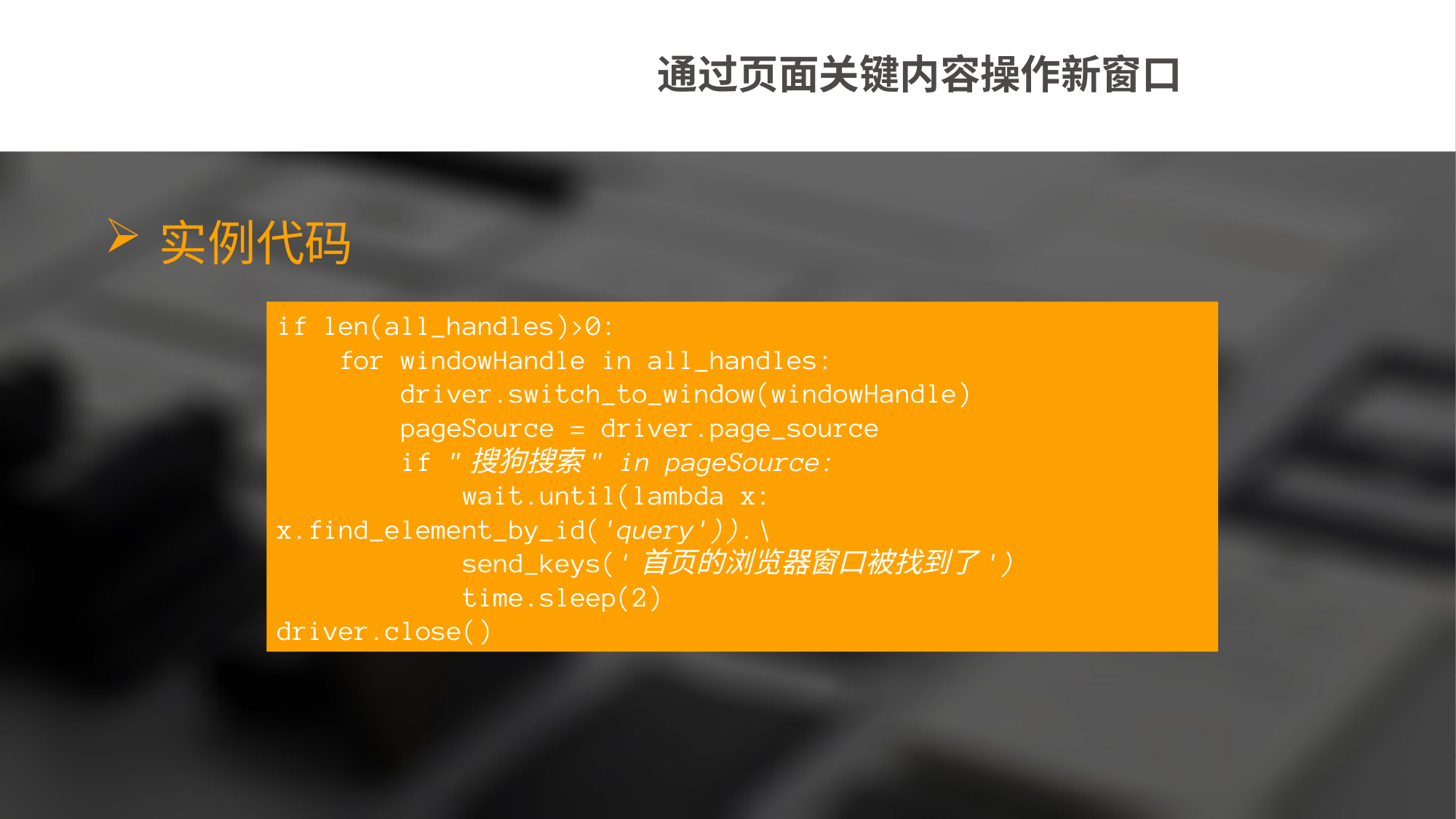

通过页面关键内容操作新窗口
实例代码
if len(all_handles)>0:
    for windowHandle in all_handles:
        driver.switch_to_window(windowHandle)
        pageSource = driver.page_source
        if "搜狗搜索" in pageSource:
            wait.until(lambda x: x.find_element_by_id('query')).\
            send_keys('首页的浏览器窗口被找到了')
            time.sleep(2)
driver.close()